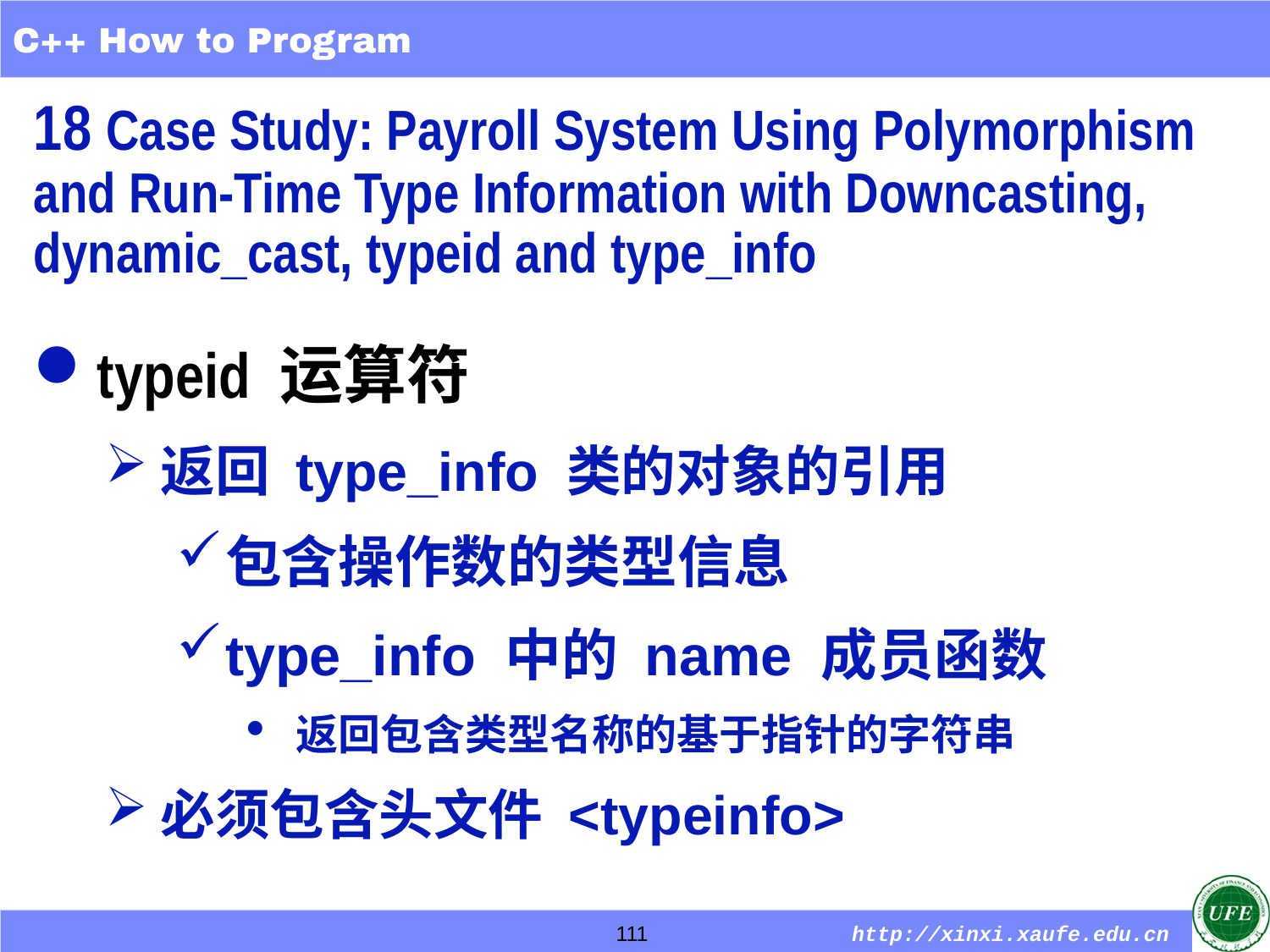

18 Case Study: Payroll System Using Polymorphism and Run-Time Type Information with Downcasting, dynamic_cast, typeid and type_info
typeid 运算符
返回 type_info 类的对象的引用
包含操作数的类型信息
type_info 中的 name 成员函数
返回包含类型名称的基于指针的字符串
必须包含头文件 <typeinfo>
111